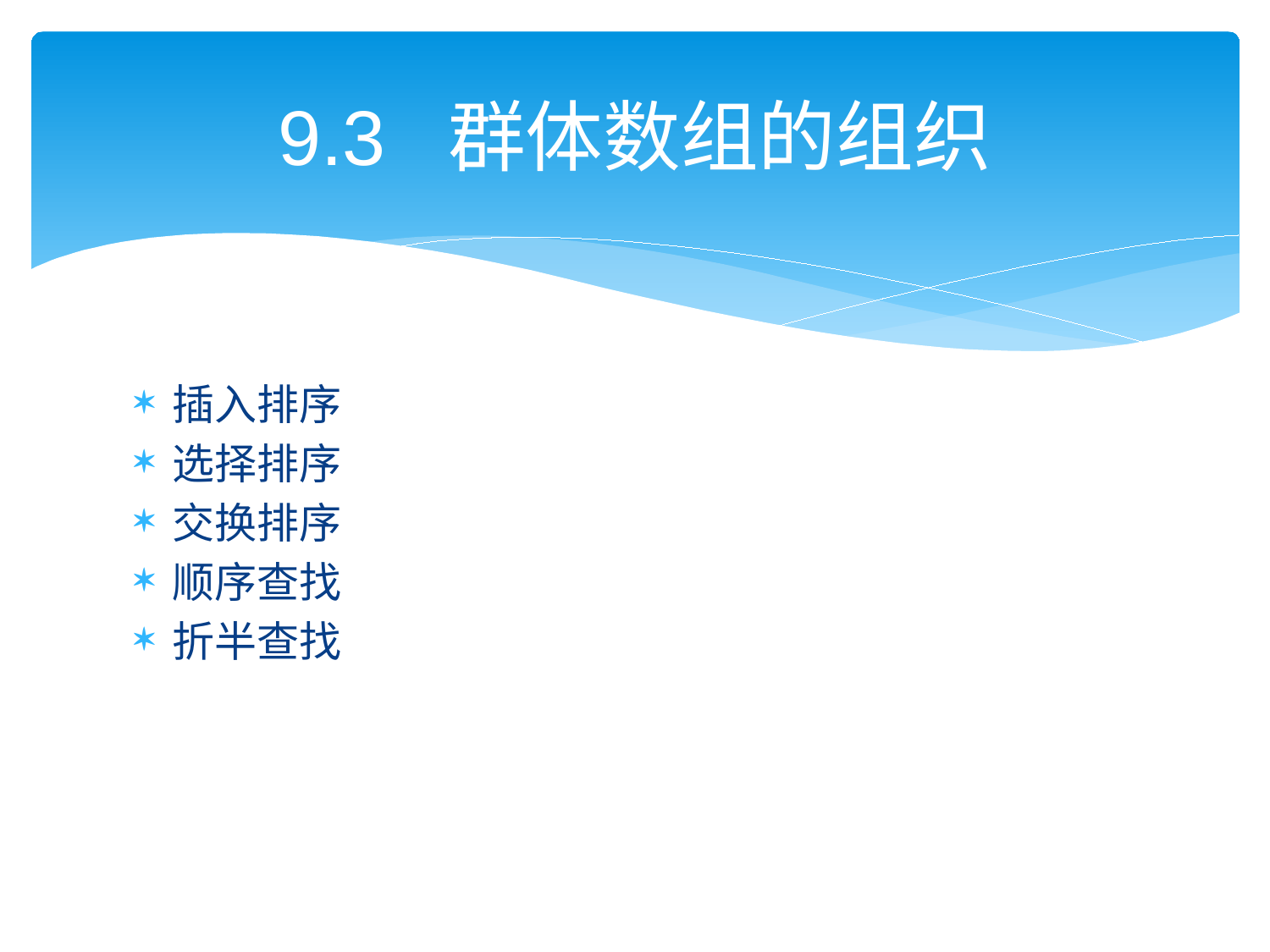

# 9.3  群体数组的组织
插入排序
选择排序
交换排序
顺序查找
折半查找